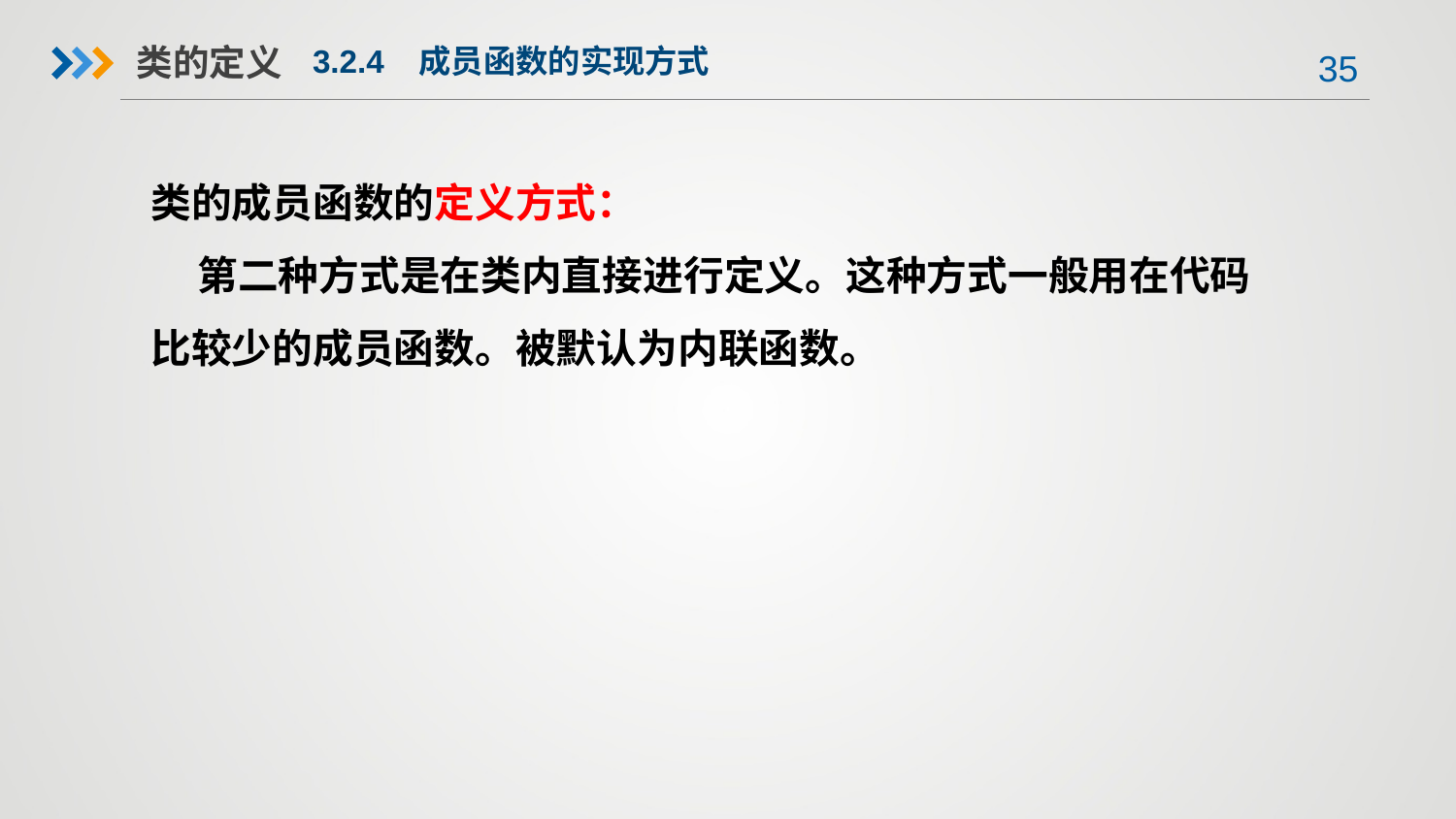

类的定义
3.2.4   成员函数的实现方式
类的成员函数的定义方式：
    第二种方式是在类内直接进行定义。这种方式一般用在代码比较少的成员函数。被默认为内联函数。